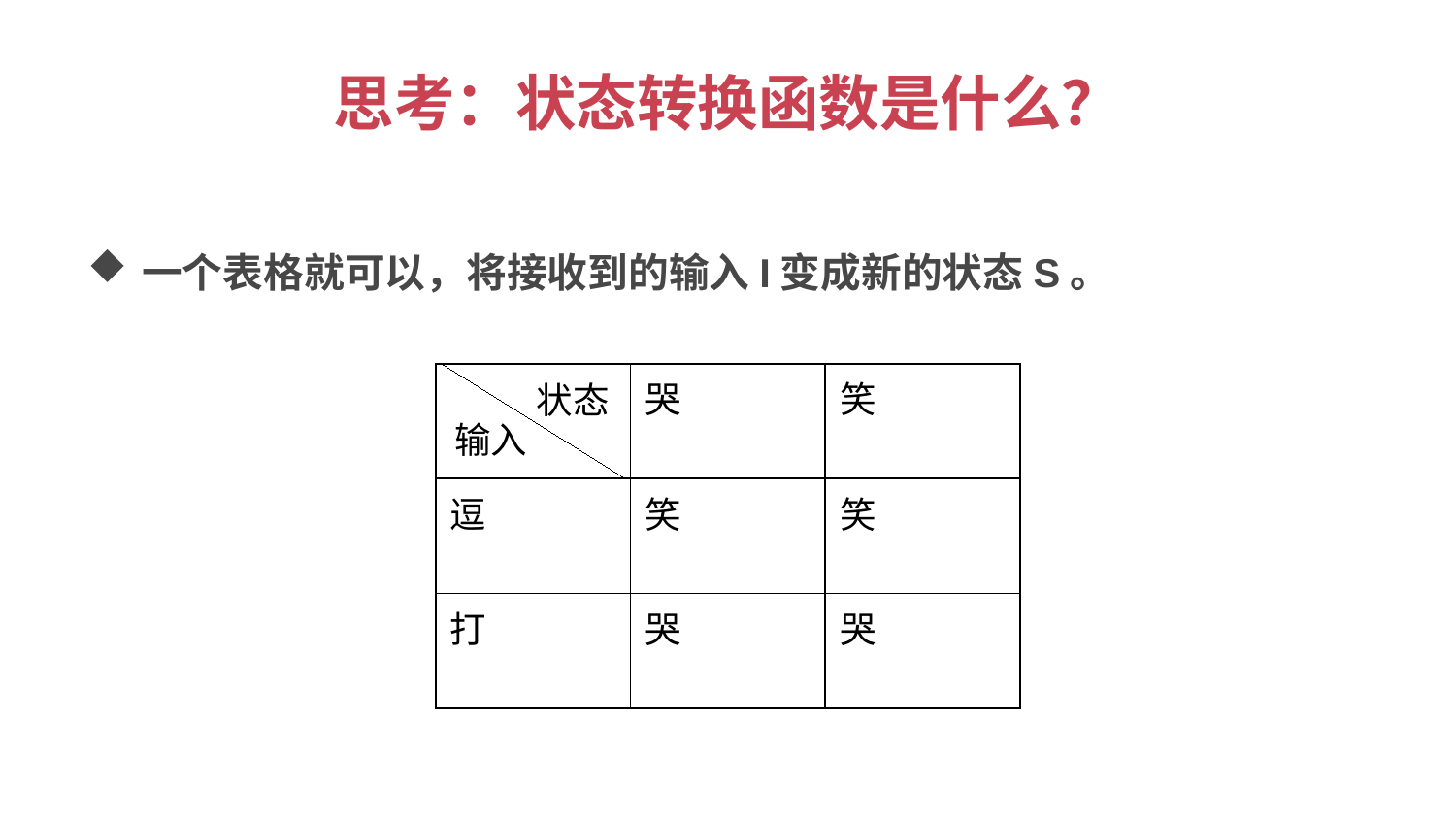

# 思考：状态转换函数是什么？
一个表格就可以，将接收到的输入I变成新的状态S。

|  | 哭 | 笑 |
| --- | --- | --- |
| 逗 | 笑 | 笑 |
| 打 | 哭 | 哭 |
状态
输入